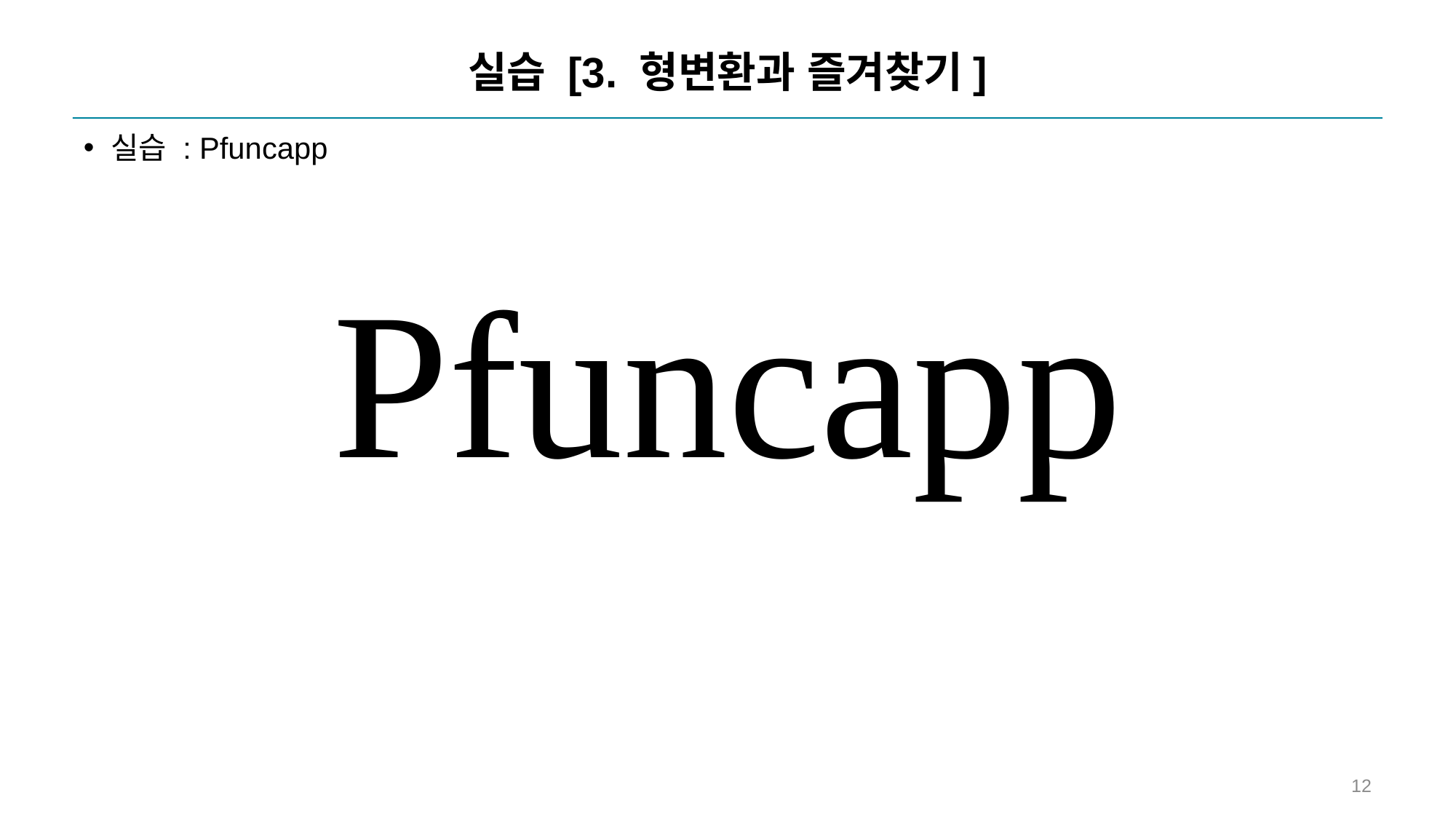

# 실습 [3. 형변환과 즐겨찾기]
실습 : Pfuncapp

Pfuncapp
12